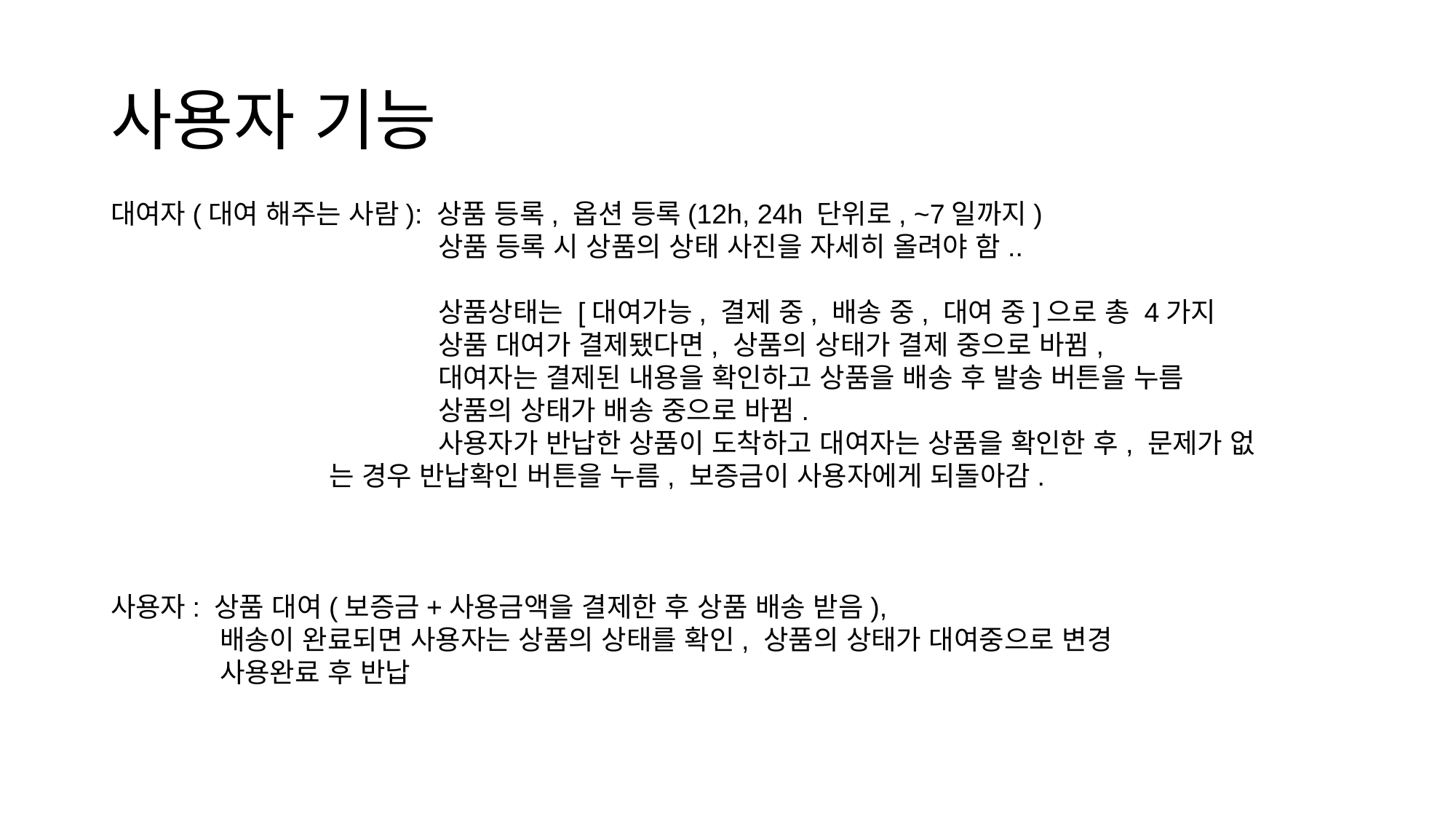

# 사용자 기능
대여자(대여 해주는 사람): 상품 등록, 옵션 등록(12h, 24h 단위로, ~7일까지)
			상품 등록 시 상품의 상태 사진을 자세히 올려야 함..

			상품상태는 [대여가능, 결제 중, 배송 중, 대여 중]으로 총 4가지
			상품 대여가 결제됐다면, 상품의 상태가 결제 중으로 바뀜,
			대여자는 결제된 내용을 확인하고 상품을 배송 후 발송 버튼을 누름
			상품의 상태가 배송 중으로 바뀜.
			사용자가 반납한 상품이 도착하고 대여자는 상품을 확인한 후, 문제가 없			는 경우 반납확인 버튼을 누름, 보증금이 사용자에게 되돌아감.

사용자: 상품 대여(보증금+사용금액을 결제한 후 상품 배송 받음),
	배송이 완료되면 사용자는 상품의 상태를 확인, 상품의 상태가 대여중으로 변경
	사용완료 후 반납